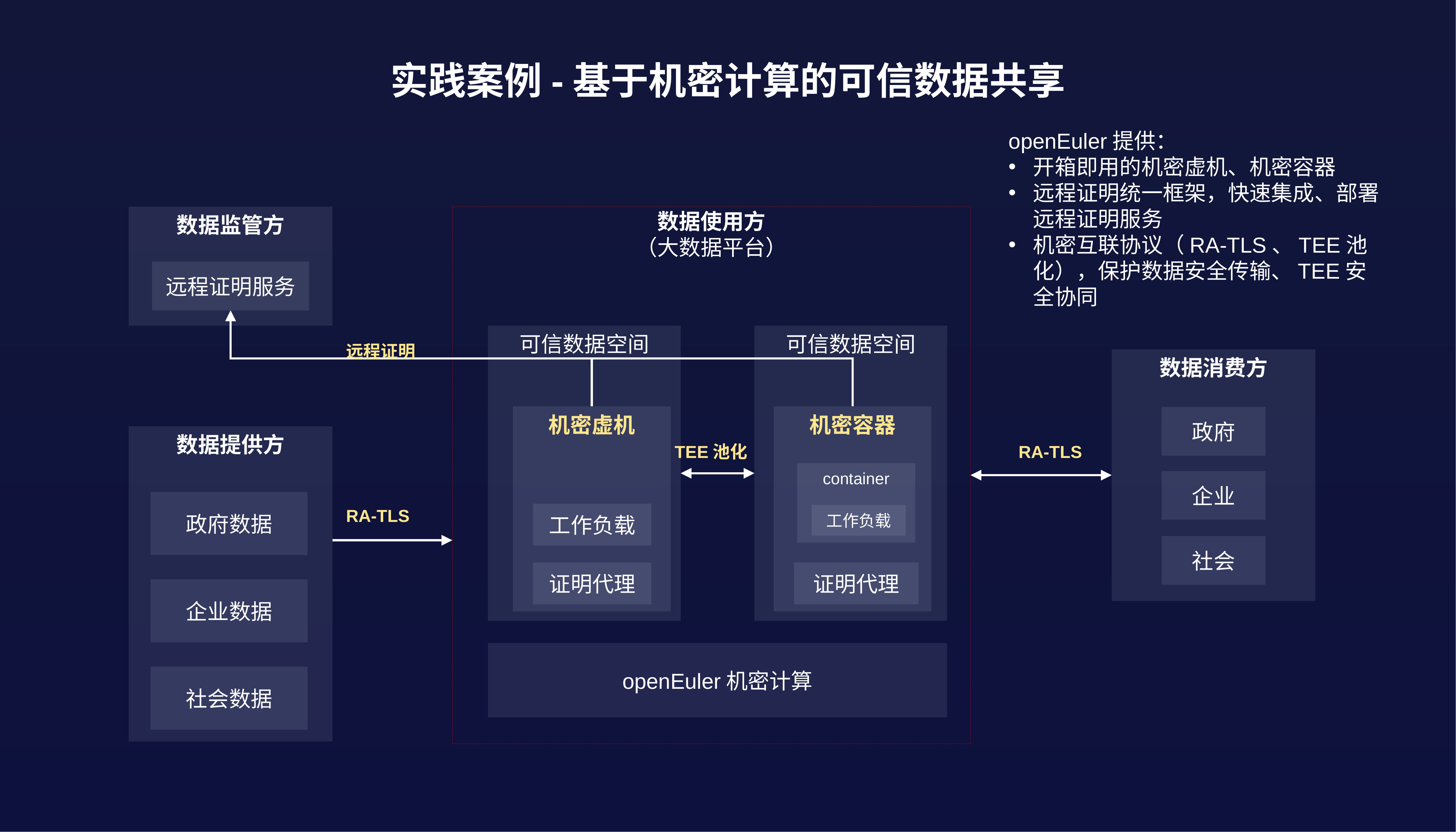

实践案例-基于机密计算的可信数据共享
openEuler提供：
开箱即用的机密虚机、机密容器
远程证明统一框架，快速集成、部署远程证明服务
机密互联协议（RA-TLS、TEE池化），保护数据安全传输、TEE安全协同
数据监管方
数据使用方
（大数据平台）
远程证明服务
可信数据空间
可信数据空间
远程证明
数据消费方
机密虚机
机密容器
政府
数据提供方
TEE池化
RA-TLS
container
企业
政府数据
RA-TLS
工作负载
工作负载
社会
证明代理
证明代理
企业数据
openEuler机密计算
社会数据